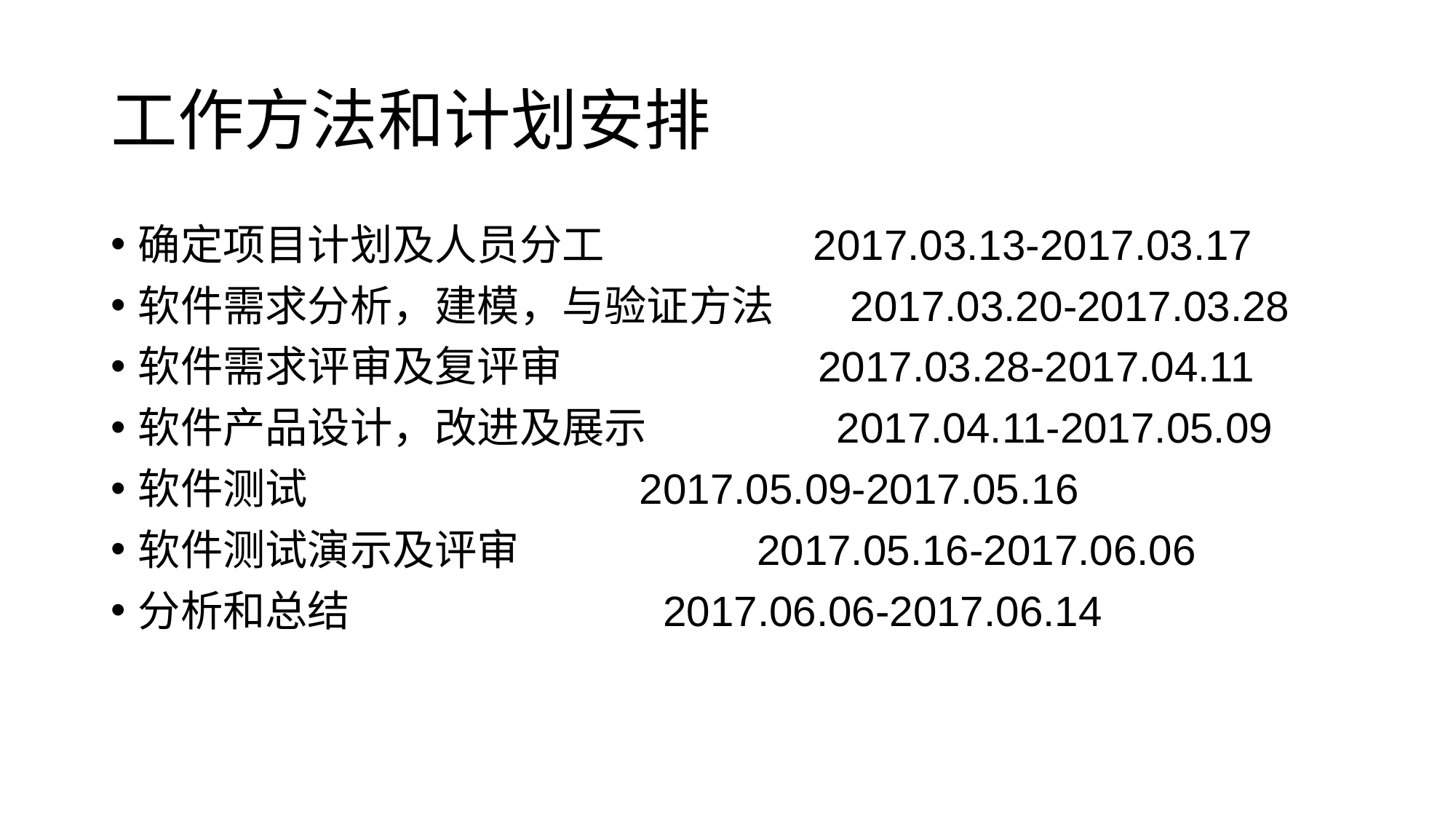

# 工作方法和计划安排
确定项目计划及人员分工                     2017.03.13-2017.03.17
软件需求分析，建模，与验证方法       2017.03.20-2017.03.28
软件需求评审及复评审                          2017.03.28-2017.04.11
软件产品设计，改进及展示                   2017.04.11-2017.05.09
软件测试                                  2017.05.09-2017.05.16
软件测试演示及评审                        2017.05.16-2017.06.06
分析和总结                                2017.06.06-2017.06.14